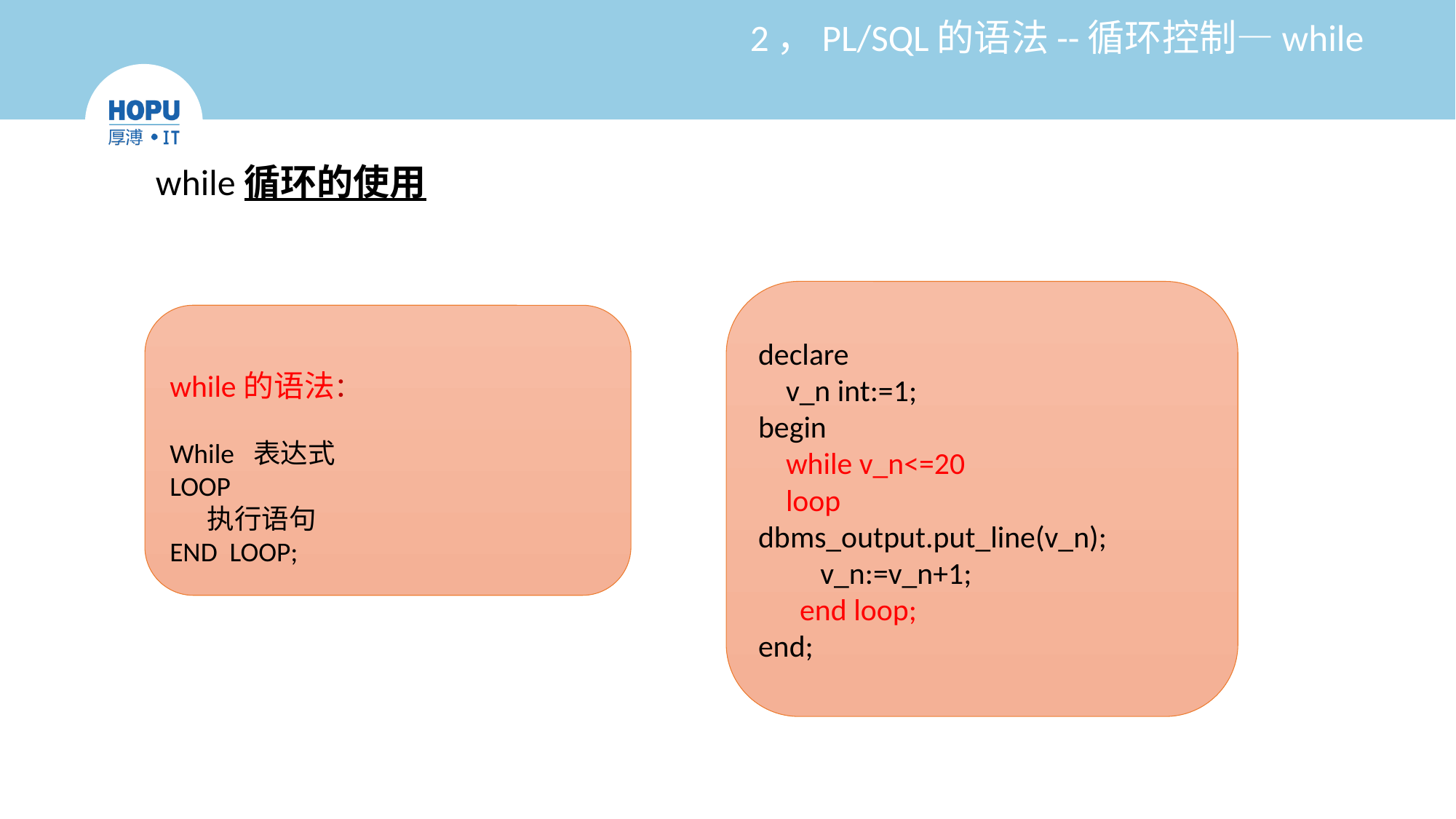

# 2，PL/SQL的语法--循环控制—while
while循环的使用

declare
    v_n int:=1;
begin
    while v_n<=20
    loop        dbms_output.put_line(v_n);
         v_n:=v_n+1;
      end loop;
end;

while的语法：

While  表达式
LOOP
     执行语句
END  LOOP;